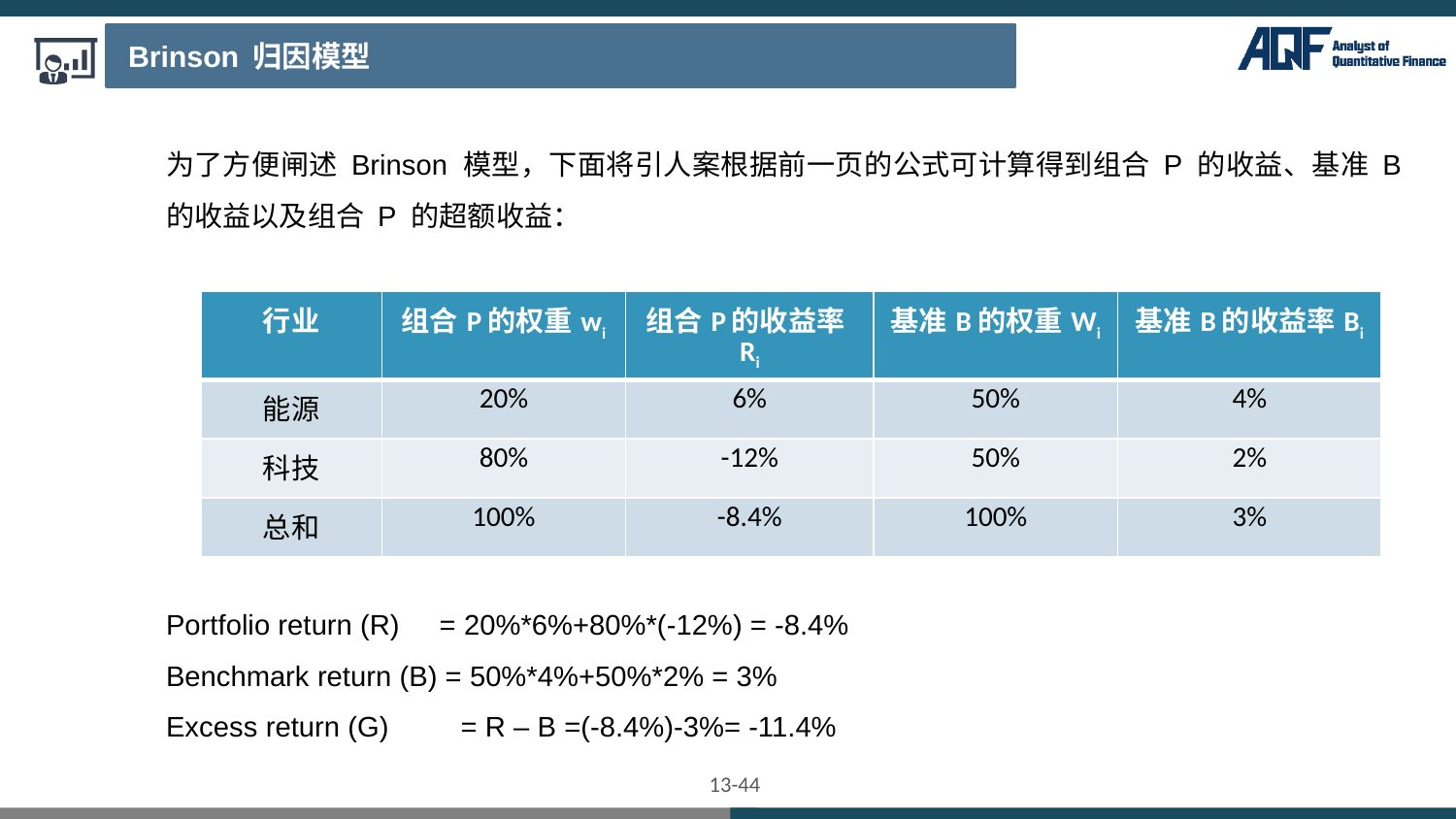

Brinson 归因模型
为了方便闸述 Brinson 模型，下面将引人案根据前一页的公式可计算得到组合 P 的收益、基准 B 的收益以及组合 P 的超额收益：

Portfolio return (R)     = 20%*6%+80%*(-12%) = -8.4%
Benchmark return (B) = 50%*4%+50%*2% = 3%
Excess return (G)         = R – B =(-8.4%)-3%= -11.4%
| 行业 | 组合P的权重wi | 组合P的收益率Ri | 基准B的权重Wi | 基准B的收益率Bi |
| --- | --- | --- | --- | --- |
| 能源 | 20% | 6% | 50% | 4% |
| 科技 | 80% | -12% | 50% | 2% |
| 总和 | 100% | -8.4% | 100% | 3% |